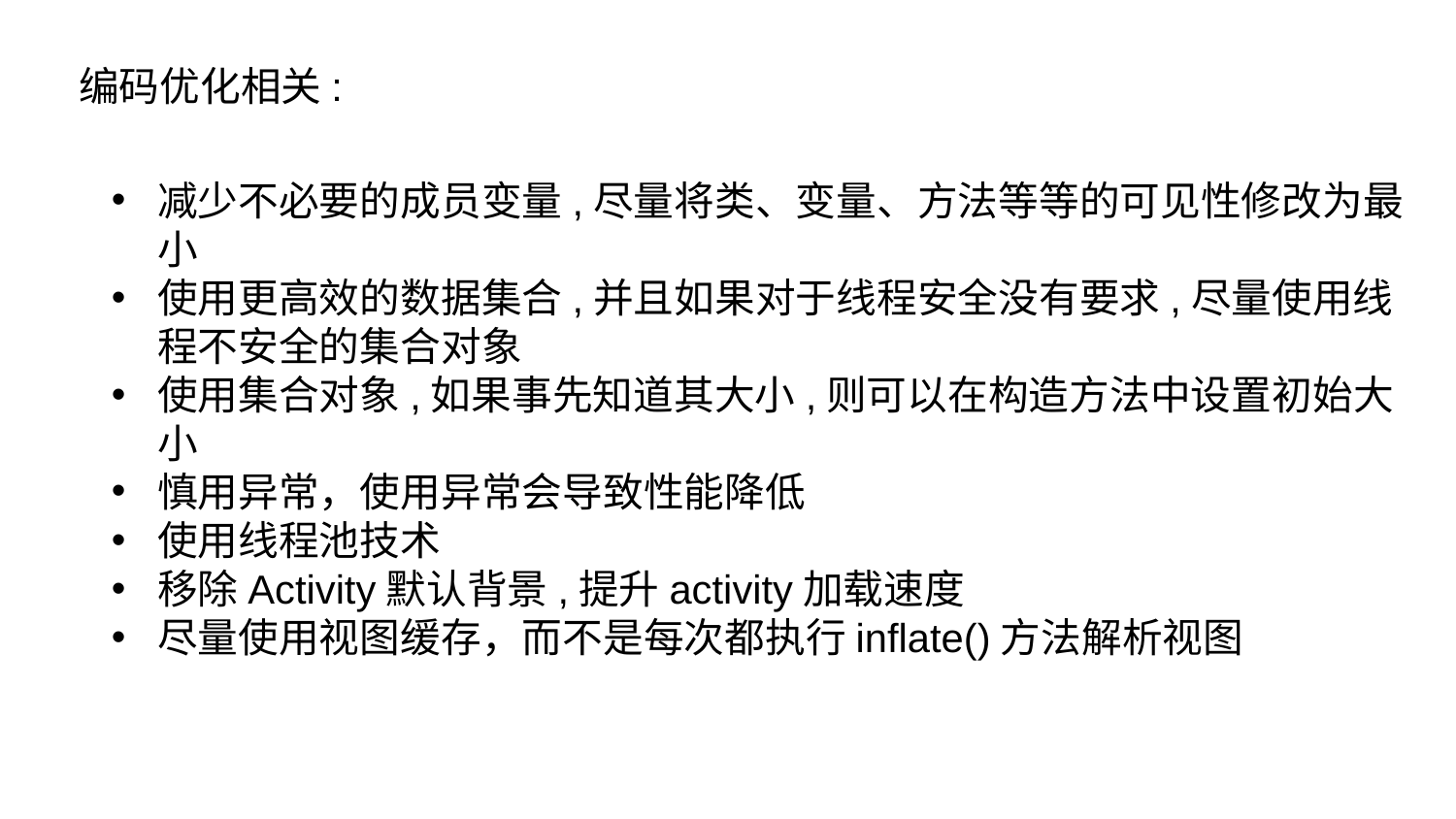

编码优化相关:
减少不必要的成员变量,尽量将类、变量、方法等等的可见性修改为最小
使用更高效的数据集合,并且如果对于线程安全没有要求,尽量使用线程不安全的集合对象
使用集合对象,如果事先知道其大小,则可以在构造方法中设置初始大小
慎用异常，使用异常会导致性能降低
使用线程池技术
移除Activity默认背景,提升activity加载速度
尽量使用视图缓存，而不是每次都执行inflate()方法解析视图